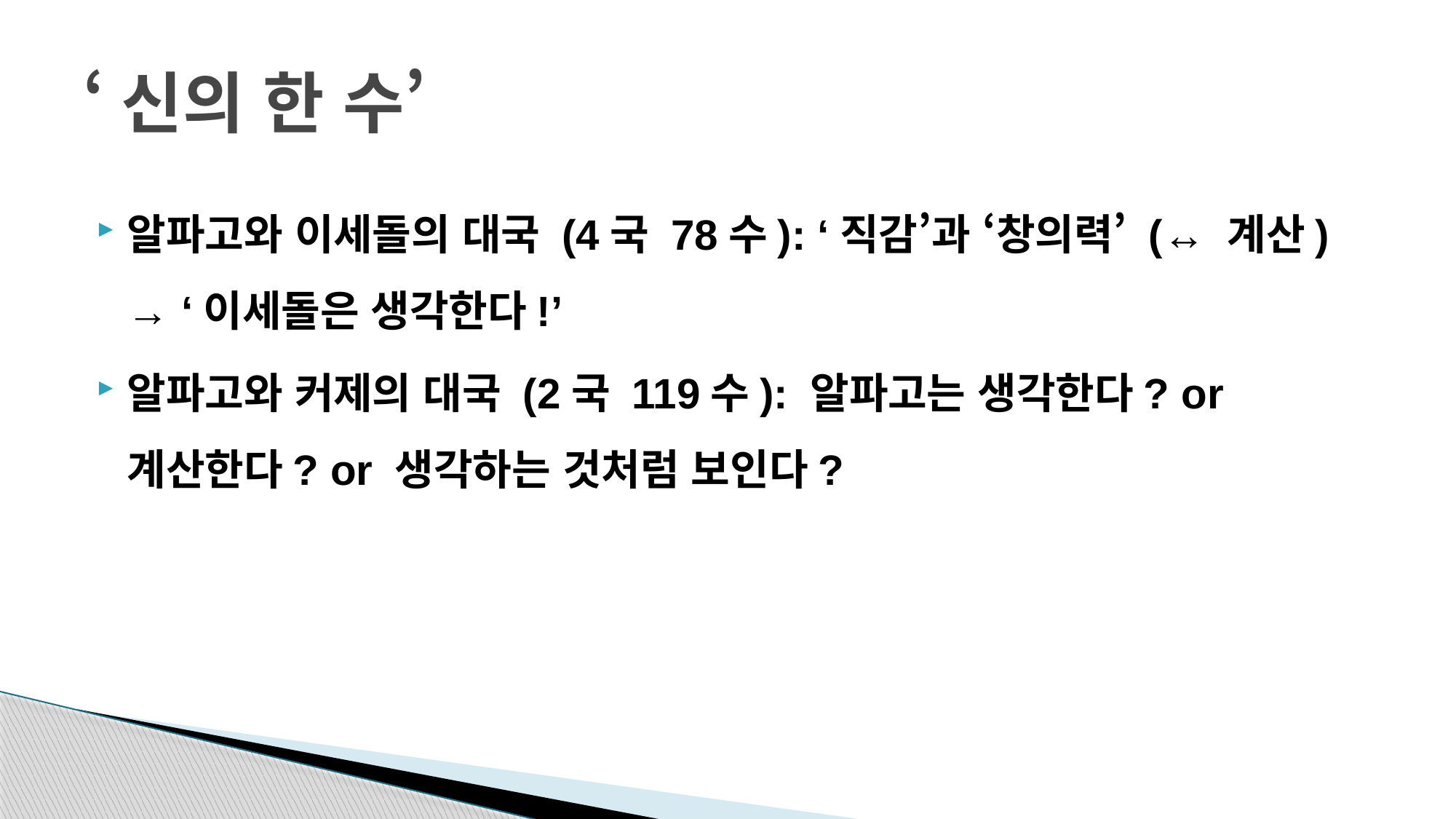

# ‘신의 한 수’
알파고와 이세돌의 대국 (4국 78수): ‘직감’과 ‘창의력’ (↔ 계산) → ‘이세돌은 생각한다!’
알파고와 커제의 대국 (2국 119수): 알파고는 생각한다? or 계산한다? or 생각하는 것처럼 보인다?